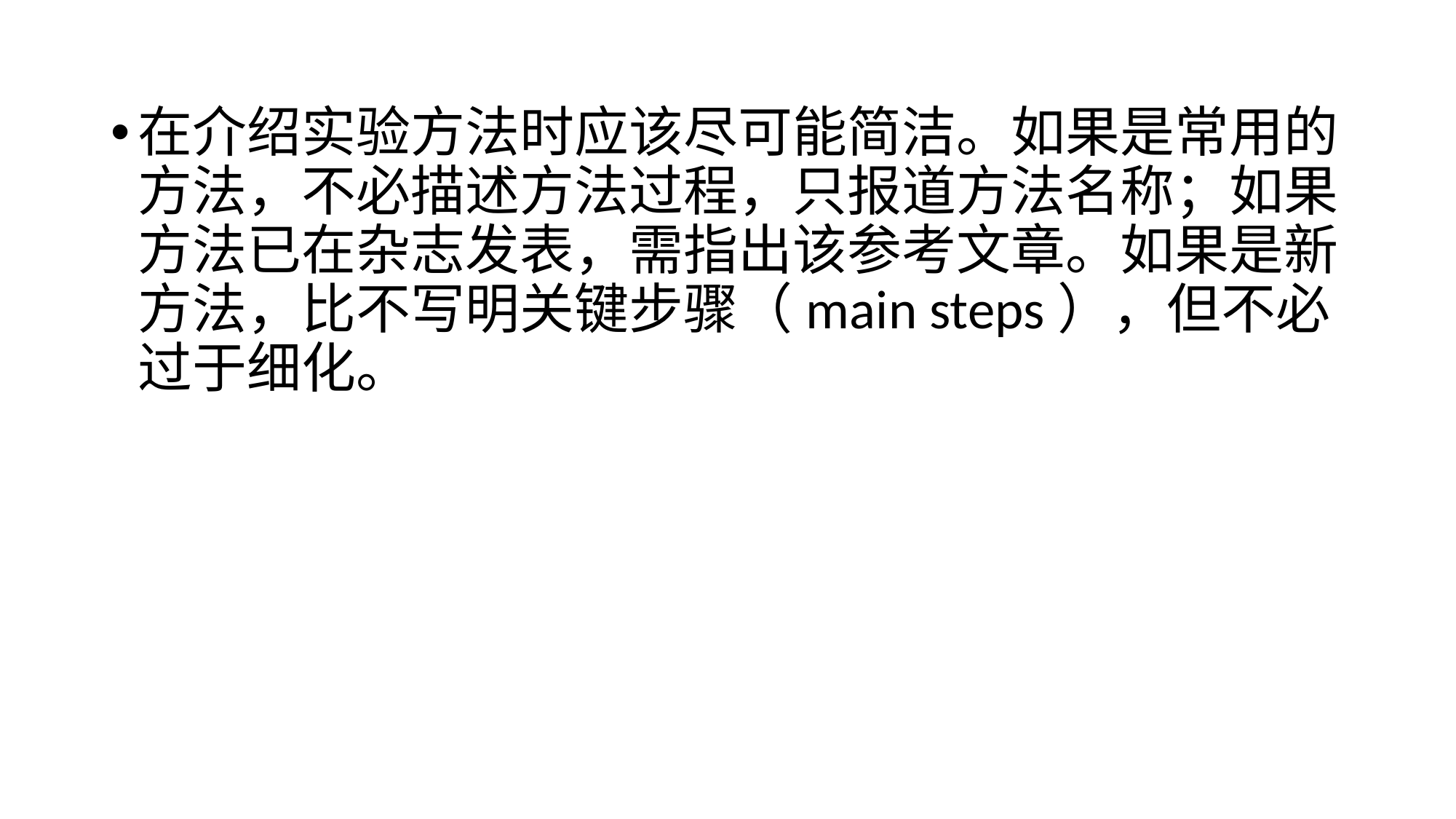

在介绍实验方法时应该尽可能简洁。如果是常用的方法，不必描述方法过程，只报道方法名称；如果方法已在杂志发表，需指出该参考文章。如果是新方法，比不写明关键步骤（main steps），但不必过于细化。